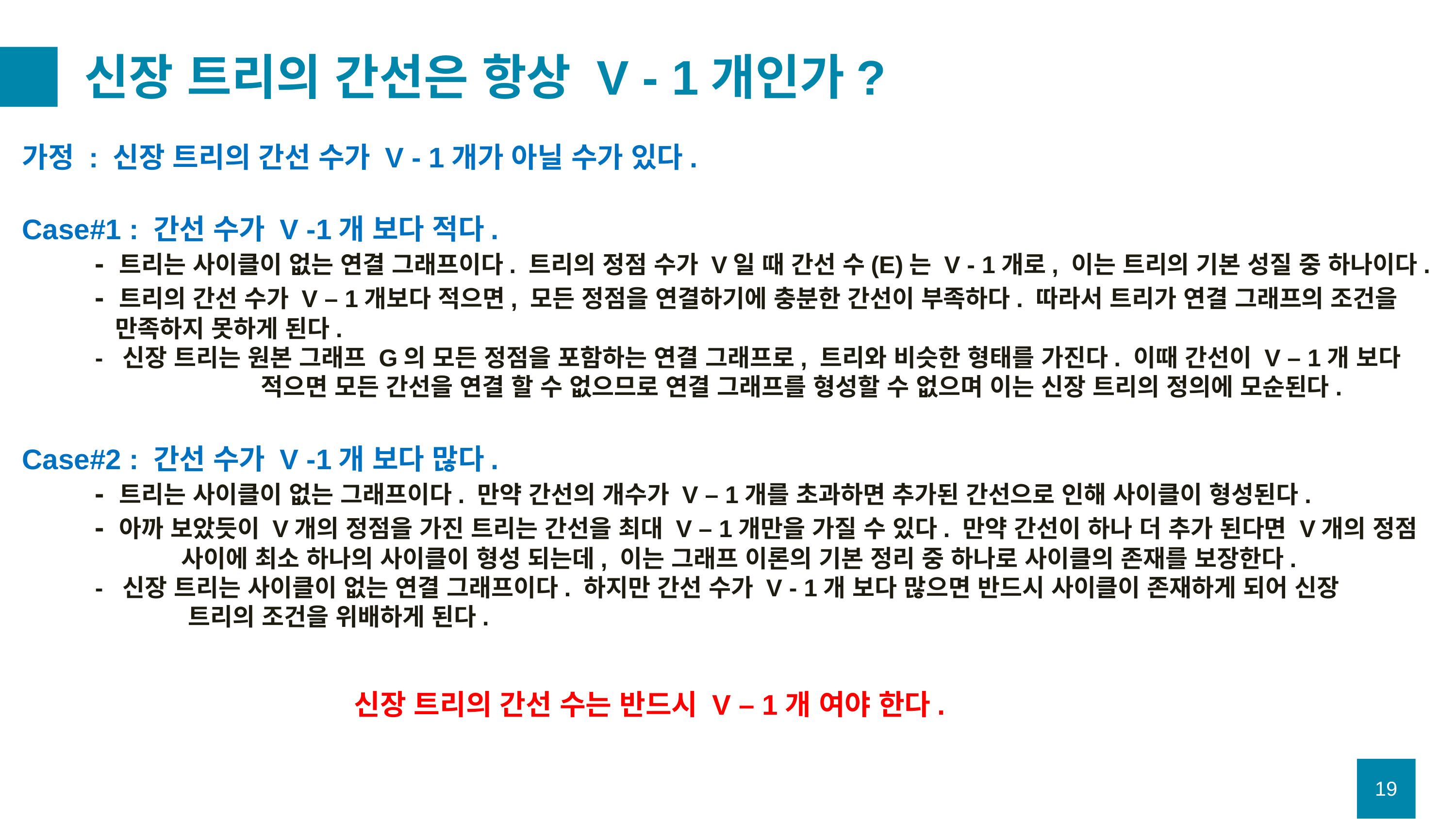

# 신장 트리의 간선은 항상 V - 1개인가?
가정 : 신장 트리의 간선 수가 V - 1개가 아닐 수가 있다.
Case#1 : 간선 수가 V -1개 보다 적다.
	- 트리는 사이클이 없는 연결 그래프이다. 트리의 정점 수가 V일 때 간선 수(E)는 V - 1개로, 이는 트리의 기본 성질 중 하나이다.
	- 트리의 간선 수가 V – 1개보다 적으면, 모든 정점을 연결하기에 충분한 간선이 부족하다. 따라서 트리가 연결 그래프의 조건을 	 	   만족하지 못하게 된다.
	-  신장 트리는 원본 그래프 G의 모든 정점을 포함하는 연결 그래프로, 트리와 비슷한 형태를 가진다. 이때 간선이 V – 1개 보다 		   	   적으면 모든 간선을 연결 할 수 없으므로 연결 그래프를 형성할 수 없으며 이는 신장 트리의 정의에 모순된다.
Case#2 : 간선 수가 V -1개 보다 많다.
	- 트리는 사이클이 없는 그래프이다. 만약 간선의 개수가 V – 1개를 초과하면 추가된 간선으로 인해 사이클이 형성된다.
	- 아까 보았듯이 V개의 정점을 가진 트리는 간선을 최대 V – 1개만을 가질 수 있다. 만약 간선이 하나 더 추가 된다면 V개의 정점 	 	  사이에 최소 하나의 사이클이 형성 되는데, 이는 그래프 이론의 기본 정리 중 하나로 사이클의 존재를 보장한다.
	-  신장 트리는 사이클이 없는 연결 그래프이다. 하지만 간선 수가 V - 1개 보다 많으면 반드시 사이클이 존재하게 되어 신장  	  	    	   트리의 조건을 위배하게 된다.
신장 트리의 간선 수는 반드시 V – 1개 여야 한다.
19